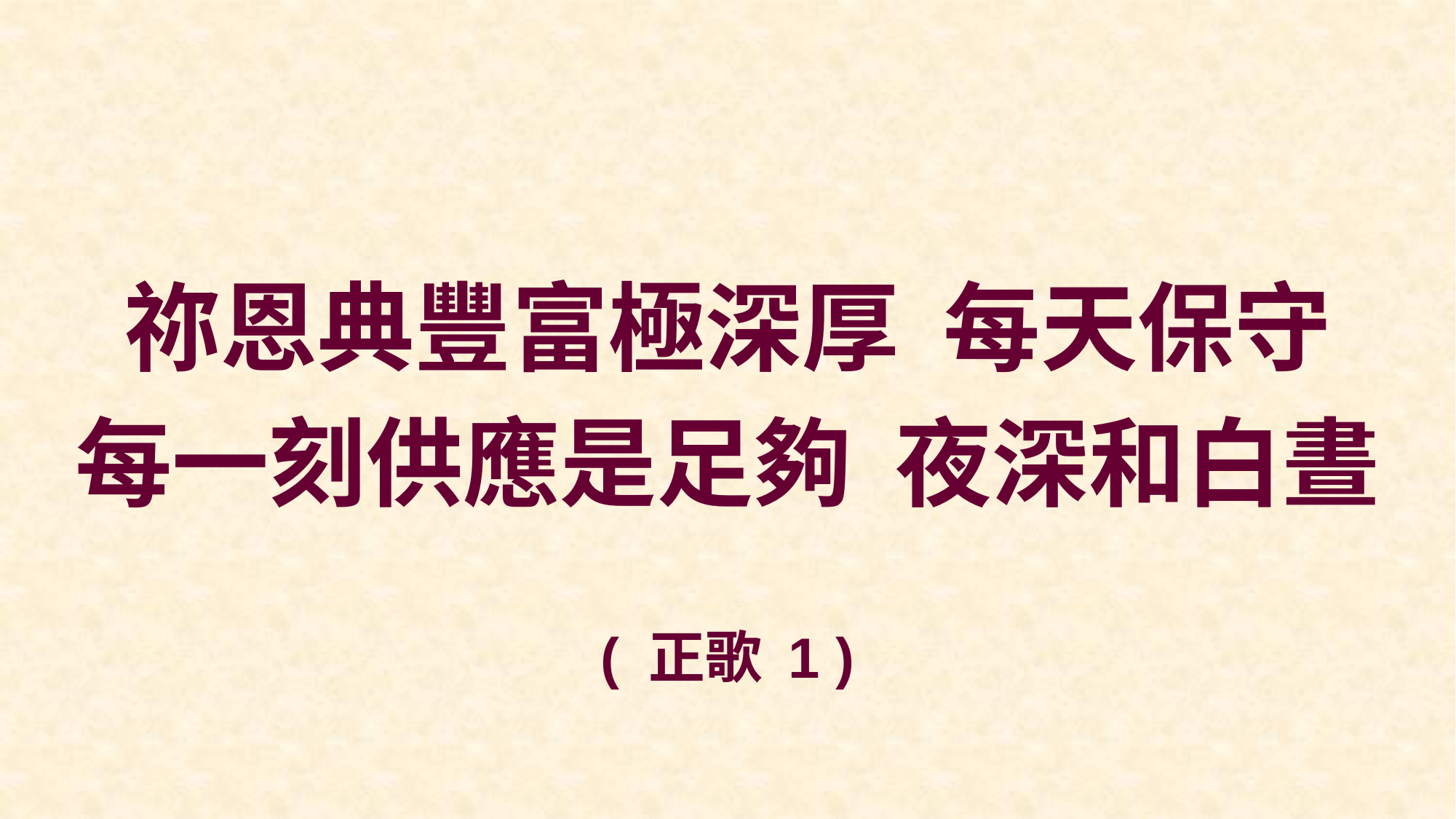

祢恩典豐富極深厚  每天保守
每一刻供應是足夠  夜深和白晝
( 正歌 1 )